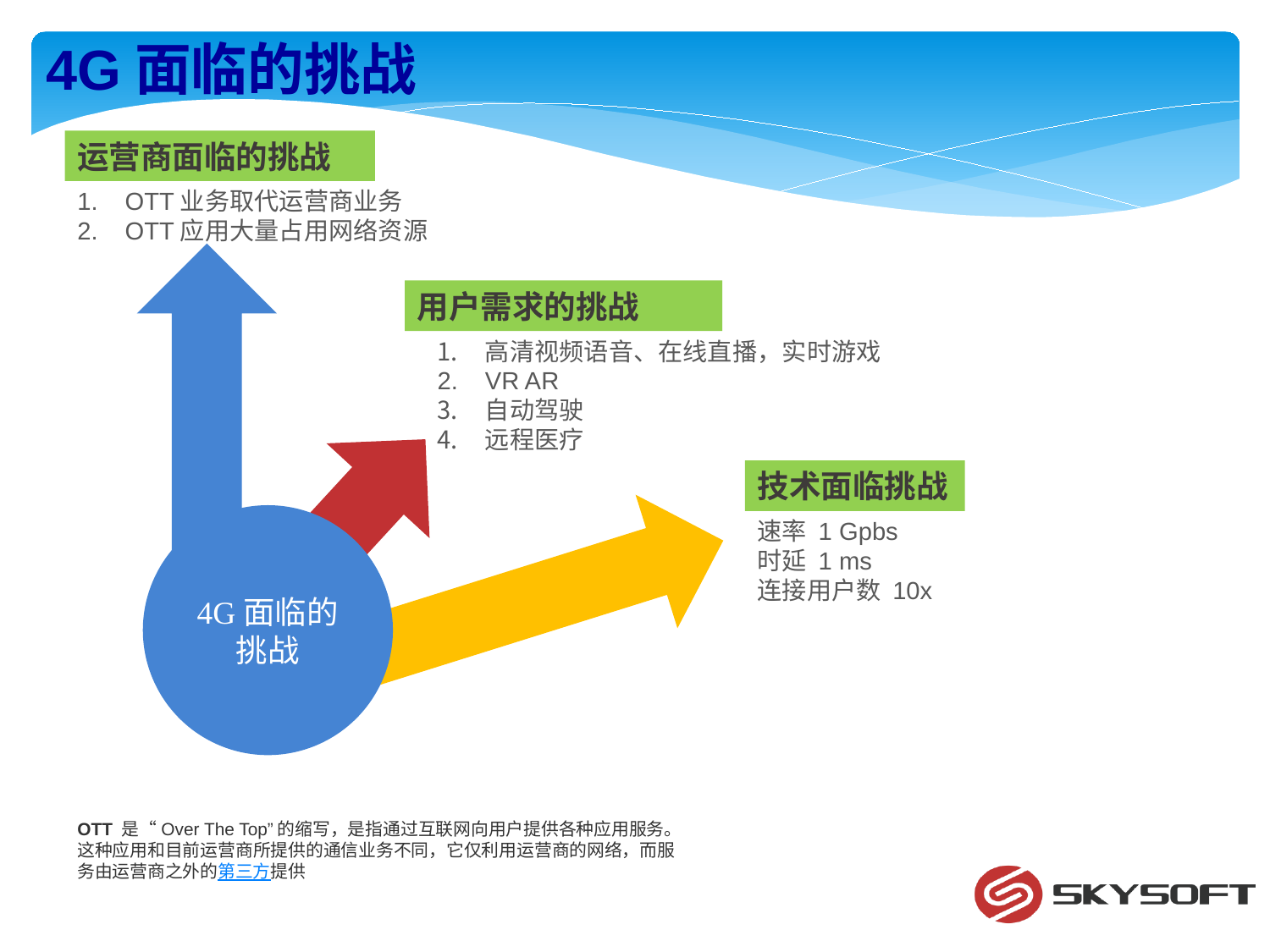

4G面临的挑战
运营商面临的挑战
OTT业务取代运营商业务
OTT应用大量占用网络资源

用户需求的挑战
高清视频语音、在线直播，实时游戏
VR AR
自动驾驶
远程医疗

技术面临挑战
4G面临的挑战
速率 1 Gpbs
时延 1 ms
连接用户数 10x

OTT 是“Over The Top”的缩写，是指通过互联网向用户提供各种应用服务。这种应用和目前运营商所提供的通信业务不同，它仅利用运营商的网络，而服务由运营商之外的第三方提供